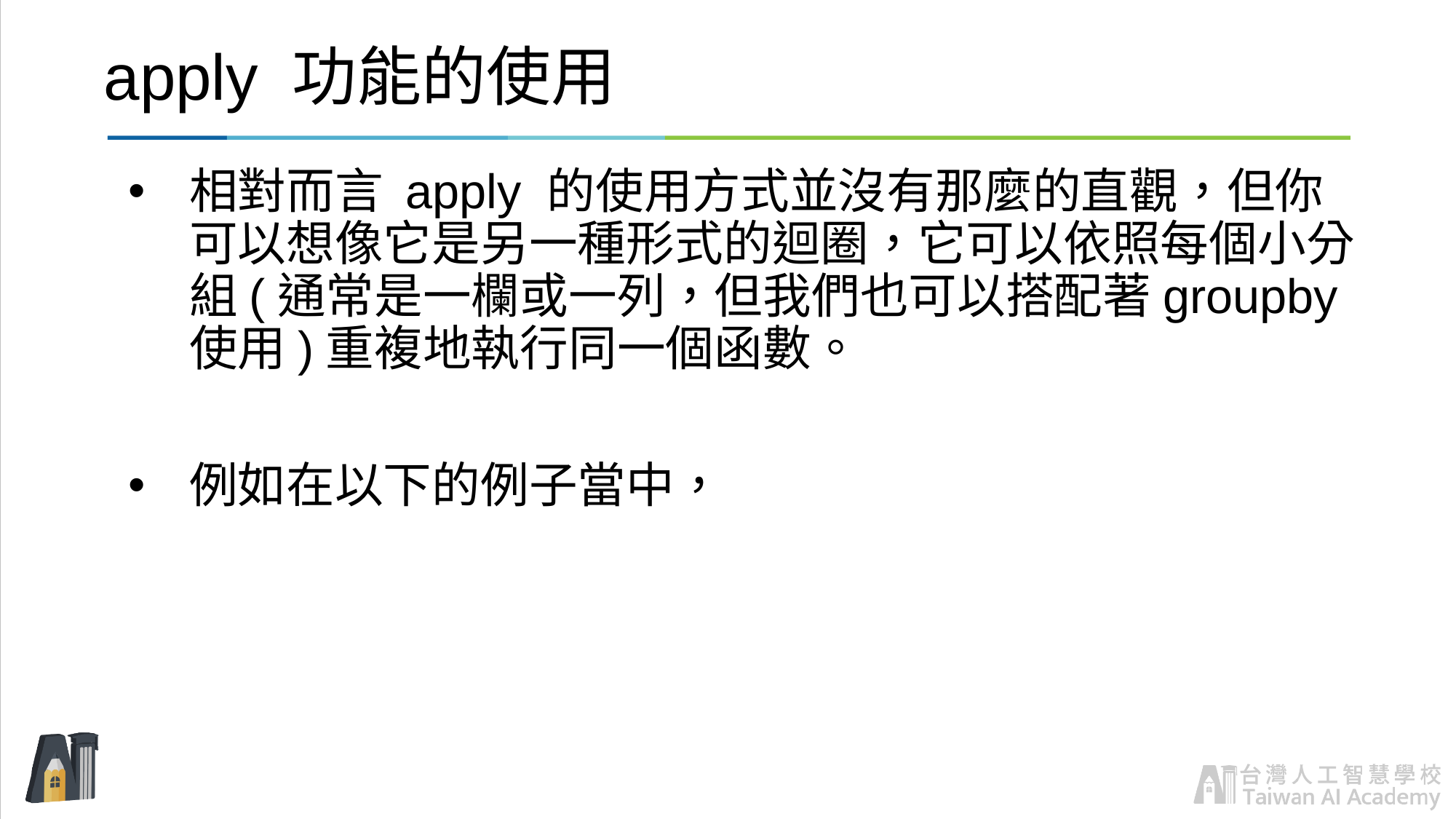

# apply 功能的使用
相對而言 apply 的使用方式並沒有那麼的直觀，但你可以想像它是另一種形式的迴圈，它可以依照每個小分組(通常是一欄或一列，但我們也可以搭配著groupby使用)重複地執行同一個函數。

例如在以下的例子當中，